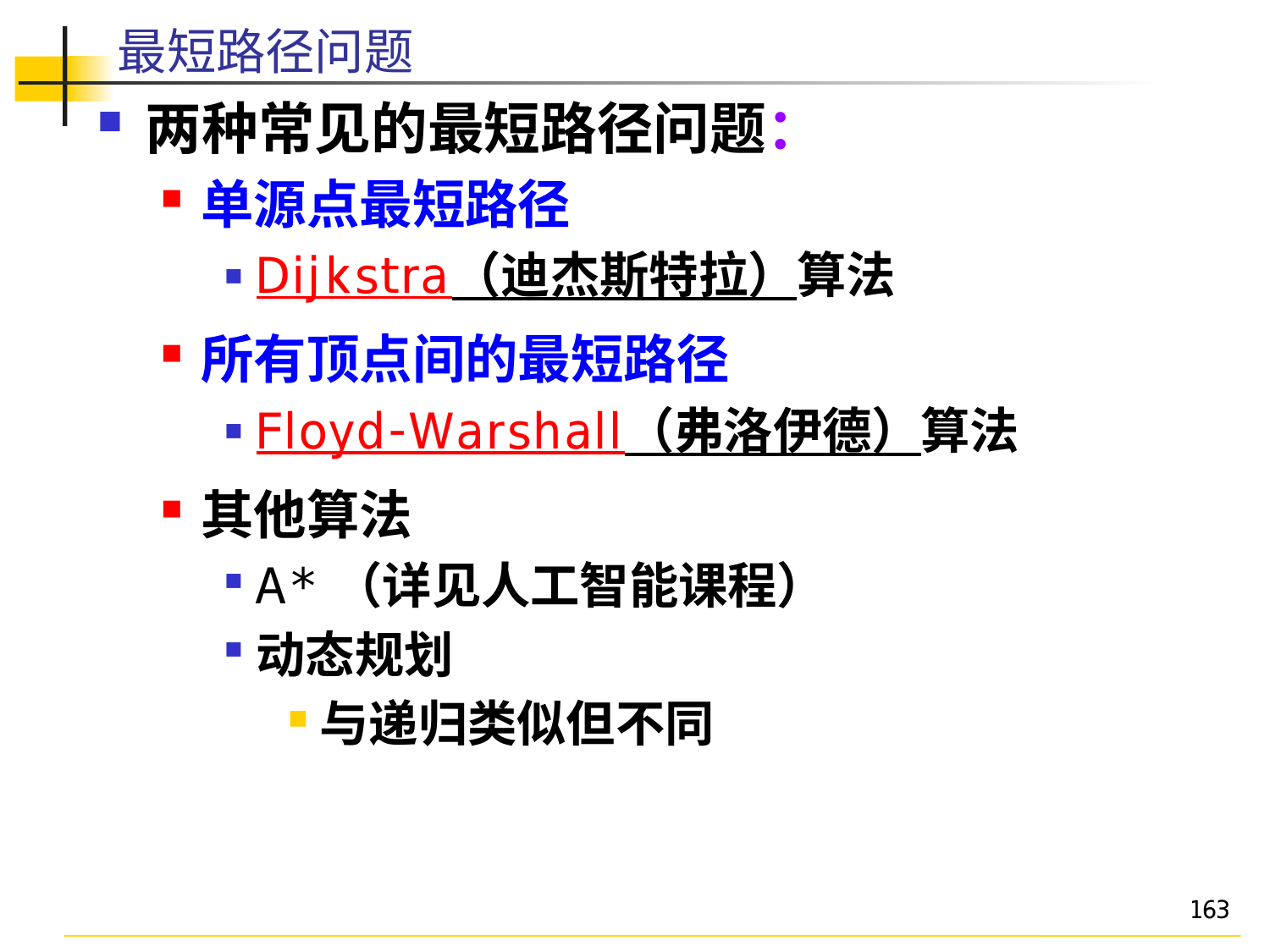

# 最短路径问题
两种常见的最短路径问题：
单源点最短路径
Dijkstra（迪杰斯特拉）算法
所有顶点间的最短路径
Floyd-Warshall（弗洛伊德）算法
其他算法
A*（详见人工智能课程）
动态规划
与递归类似但不同
163